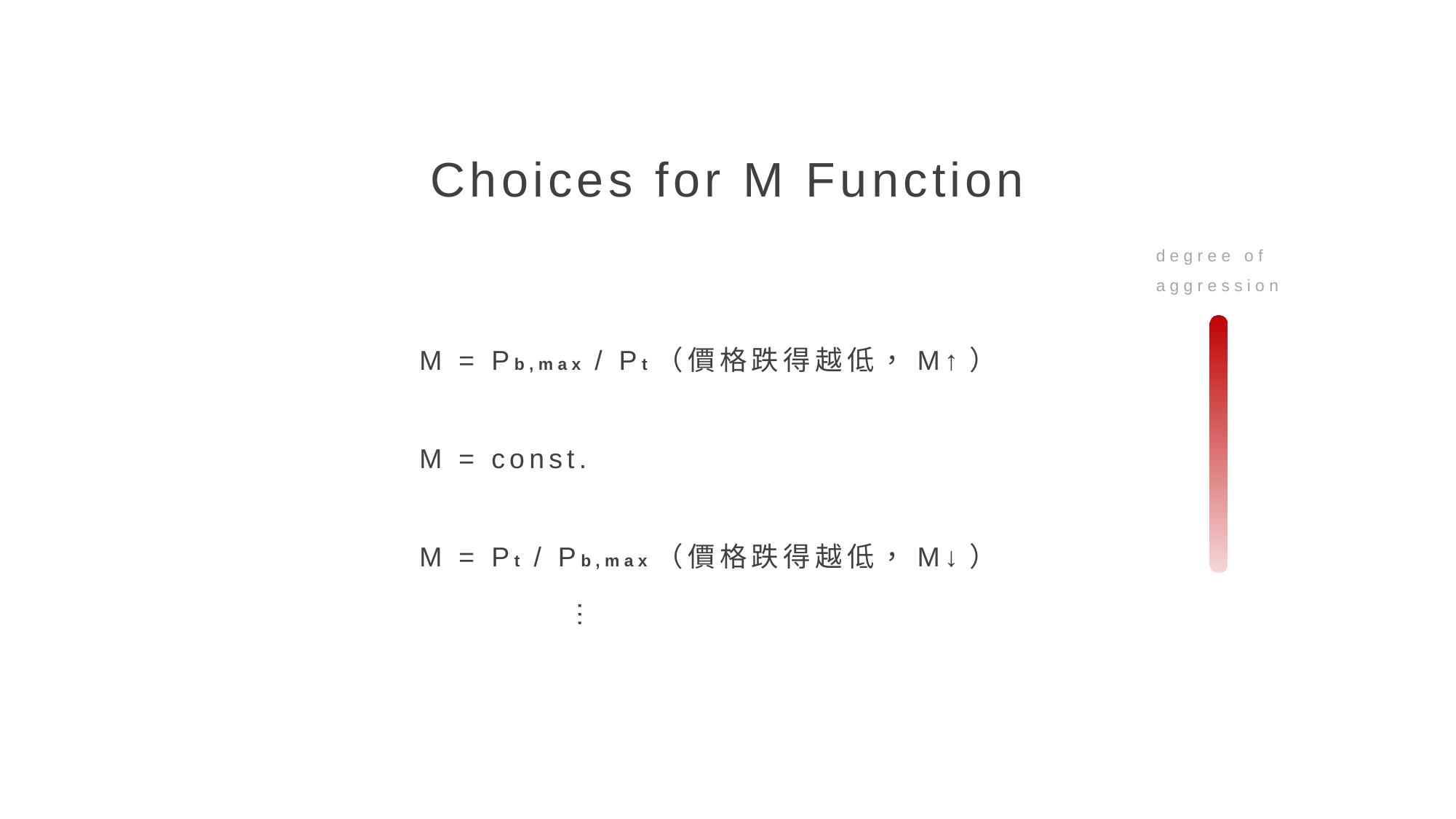

Choices for M Function
degree of aggression

M = Pb,max / Pt（價格跌得越低，M↑）
M = const.
M = Pt / Pb,max（價格跌得越低，M↓）
…